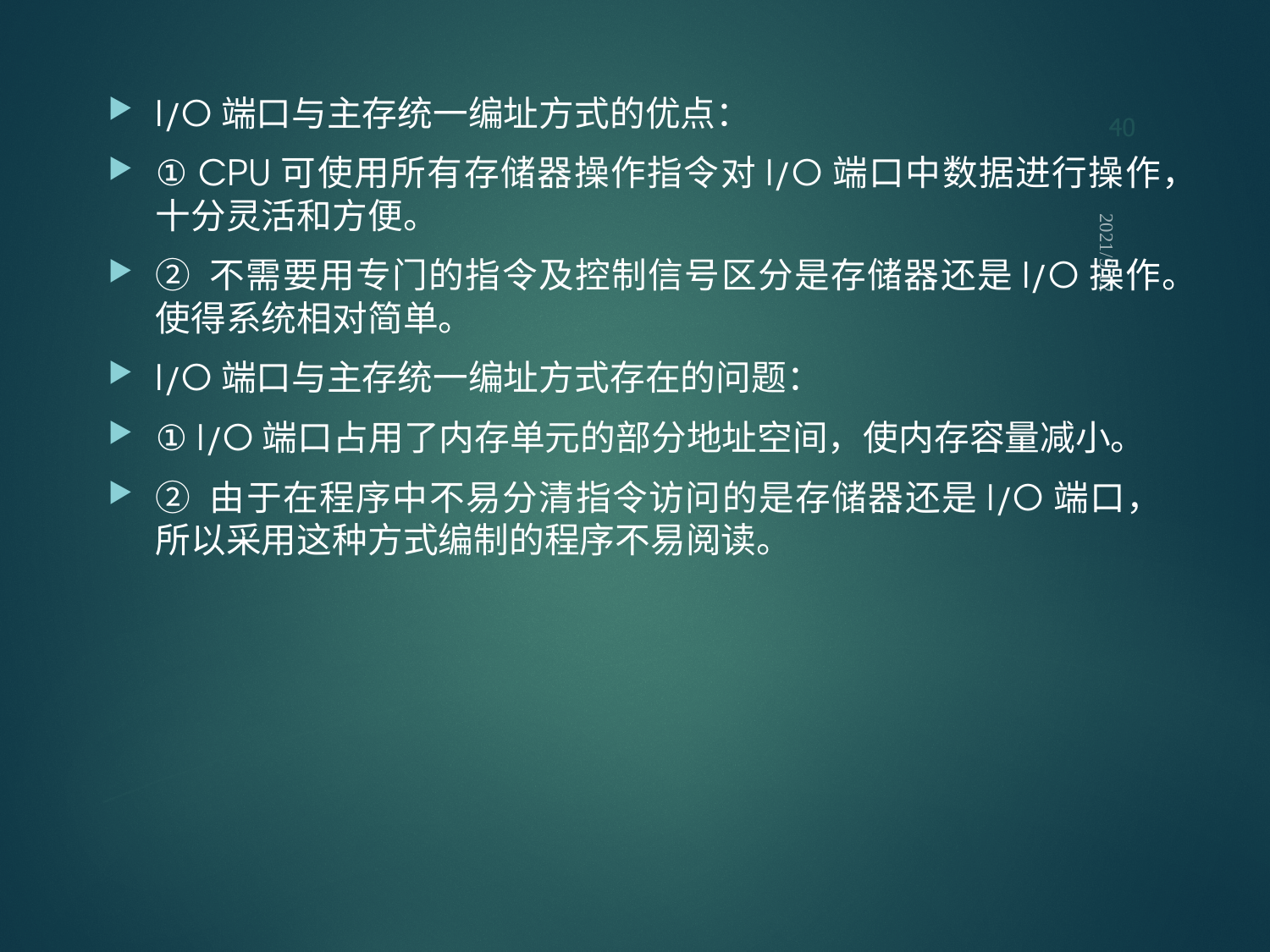

40
I/O端口与主存统一编址方式的优点：
① CPU可使用所有存储器操作指令对I/O端口中数据进行操作，十分灵活和方便。
② 不需要用专门的指令及控制信号区分是存储器还是I/O操作。使得系统相对简单。
I/O端口与主存统一编址方式存在的问题：
① I/O端口占用了内存单元的部分地址空间，使内存容量减小。
② 由于在程序中不易分清指令访问的是存储器还是I/O端口，所以采用这种方式编制的程序不易阅读。
2021/9/12